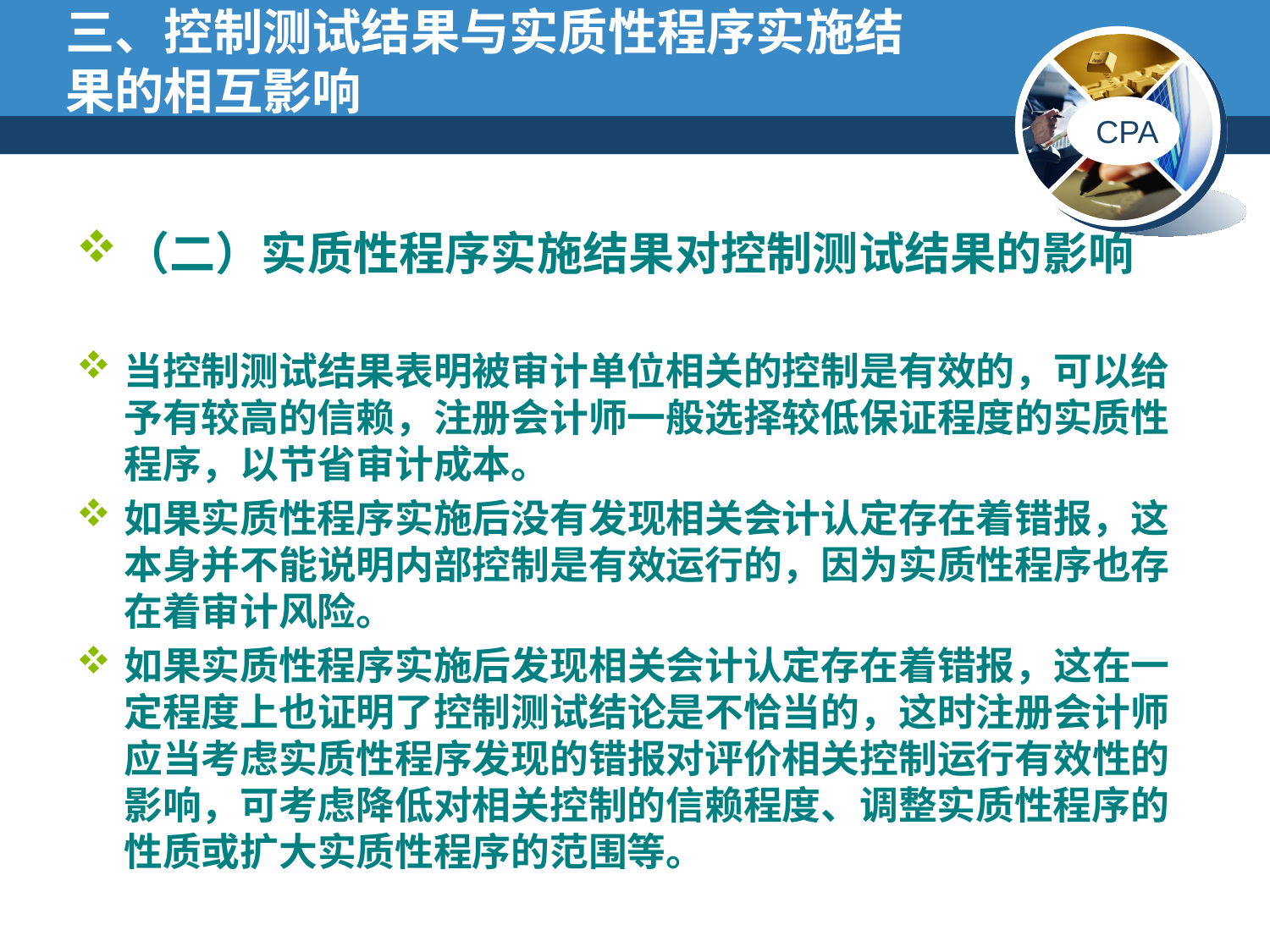

# 三、控制测试结果与实质性程序实施结果的相互影响
（二）实质性程序实施结果对控制测试结果的影响

当控制测试结果表明被审计单位相关的控制是有效的，可以给予有较高的信赖，注册会计师一般选择较低保证程度的实质性程序，以节省审计成本。
如果实质性程序实施后没有发现相关会计认定存在着错报，这本身并不能说明内部控制是有效运行的，因为实质性程序也存在着审计风险。
如果实质性程序实施后发现相关会计认定存在着错报，这在一定程度上也证明了控制测试结论是不恰当的，这时注册会计师应当考虑实质性程序发现的错报对评价相关控制运行有效性的影响，可考虑降低对相关控制的信赖程度、调整实质性程序的性质或扩大实质性程序的范围等。